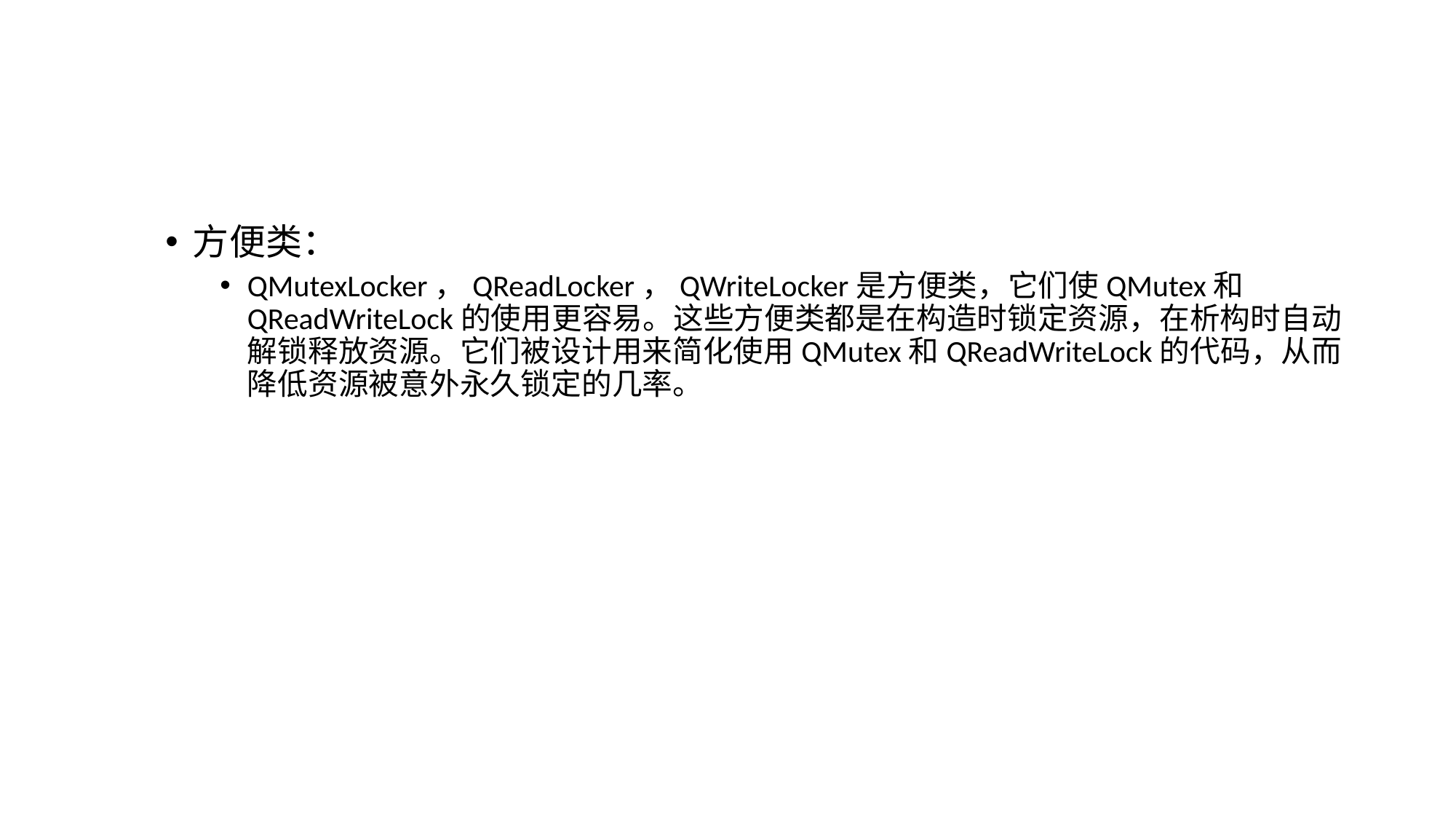

#
方便类：
QMutexLocker，QReadLocker，QWriteLocker是方便类，它们使QMutex和QReadWriteLock的使用更容易。这些方便类都是在构造时锁定资源，在析构时自动解锁释放资源。它们被设计用来简化使用QMutex和QReadWriteLock的代码，从而降低资源被意外永久锁定的几率。